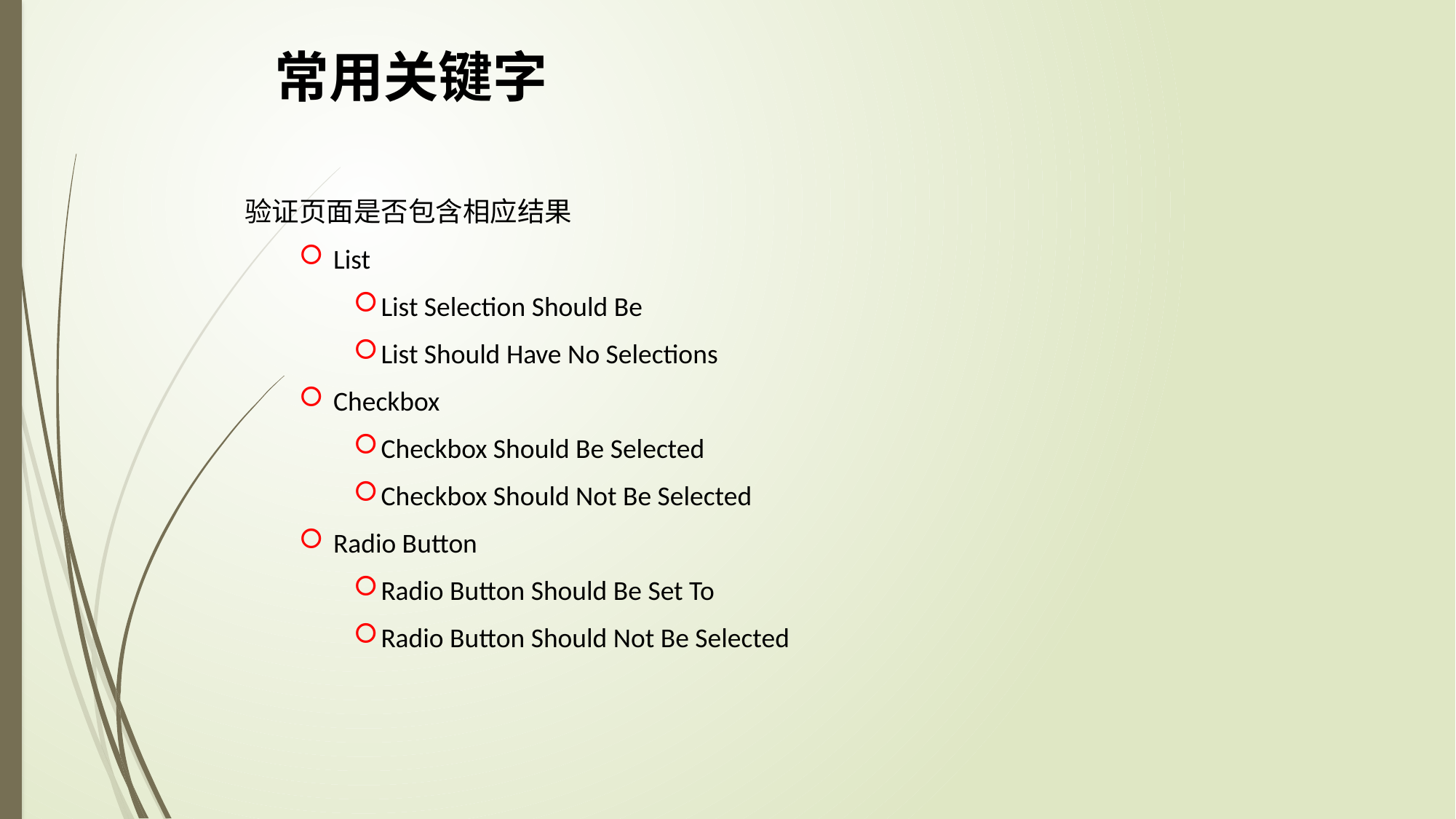

常用关键字
验证页面是否包含相应结果
List
List Selection Should Be
List Should Have No Selections
Checkbox
Checkbox Should Be Selected
Checkbox Should Not Be Selected
Radio Button
Radio Button Should Be Set To
Radio Button Should Not Be Selected